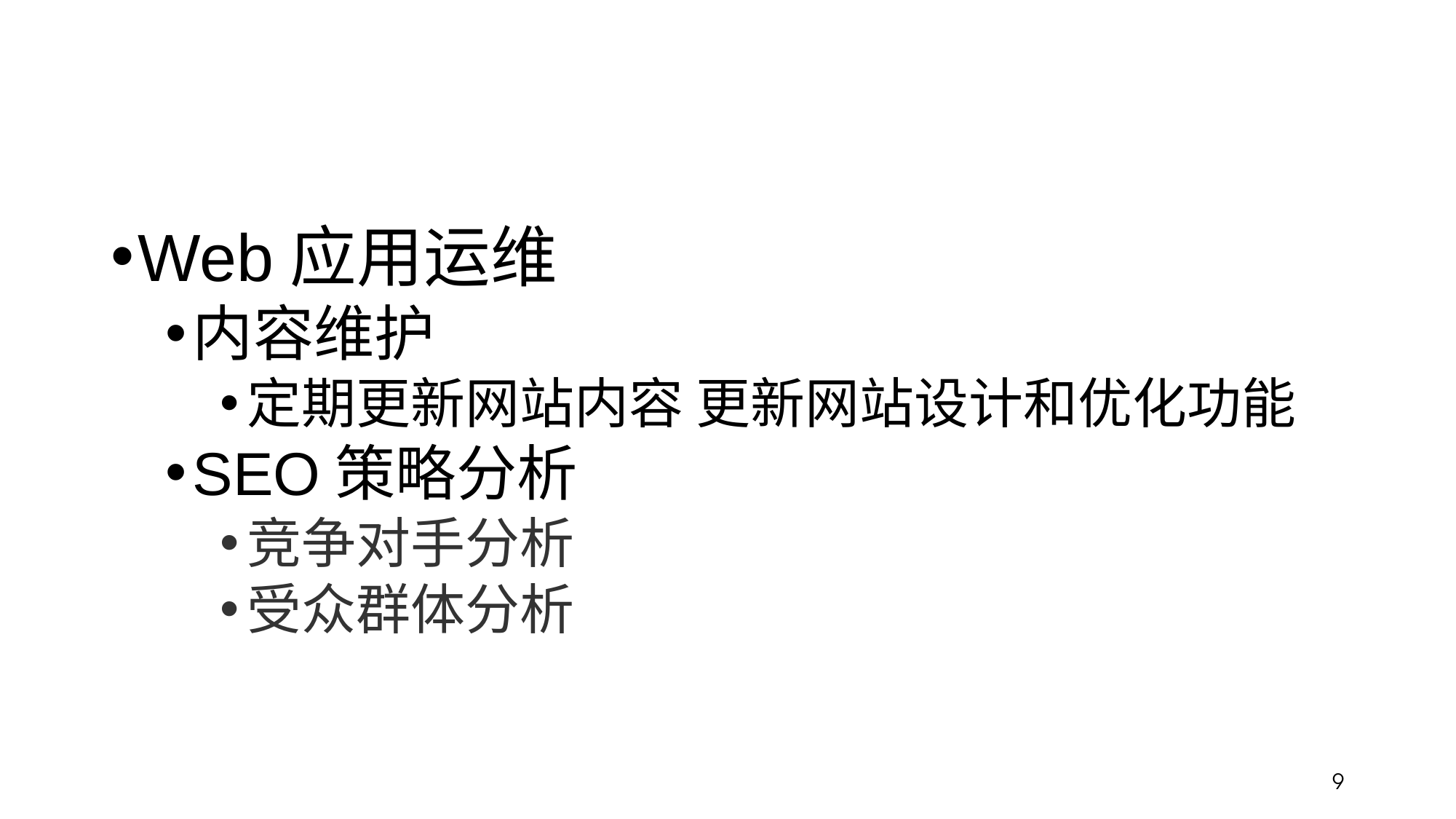

#
Web应用运维
内容维护
定期更新网站内容 更新网站设计和优化功能
SEO策略分析
竞争对手分析
受众群体分析
9